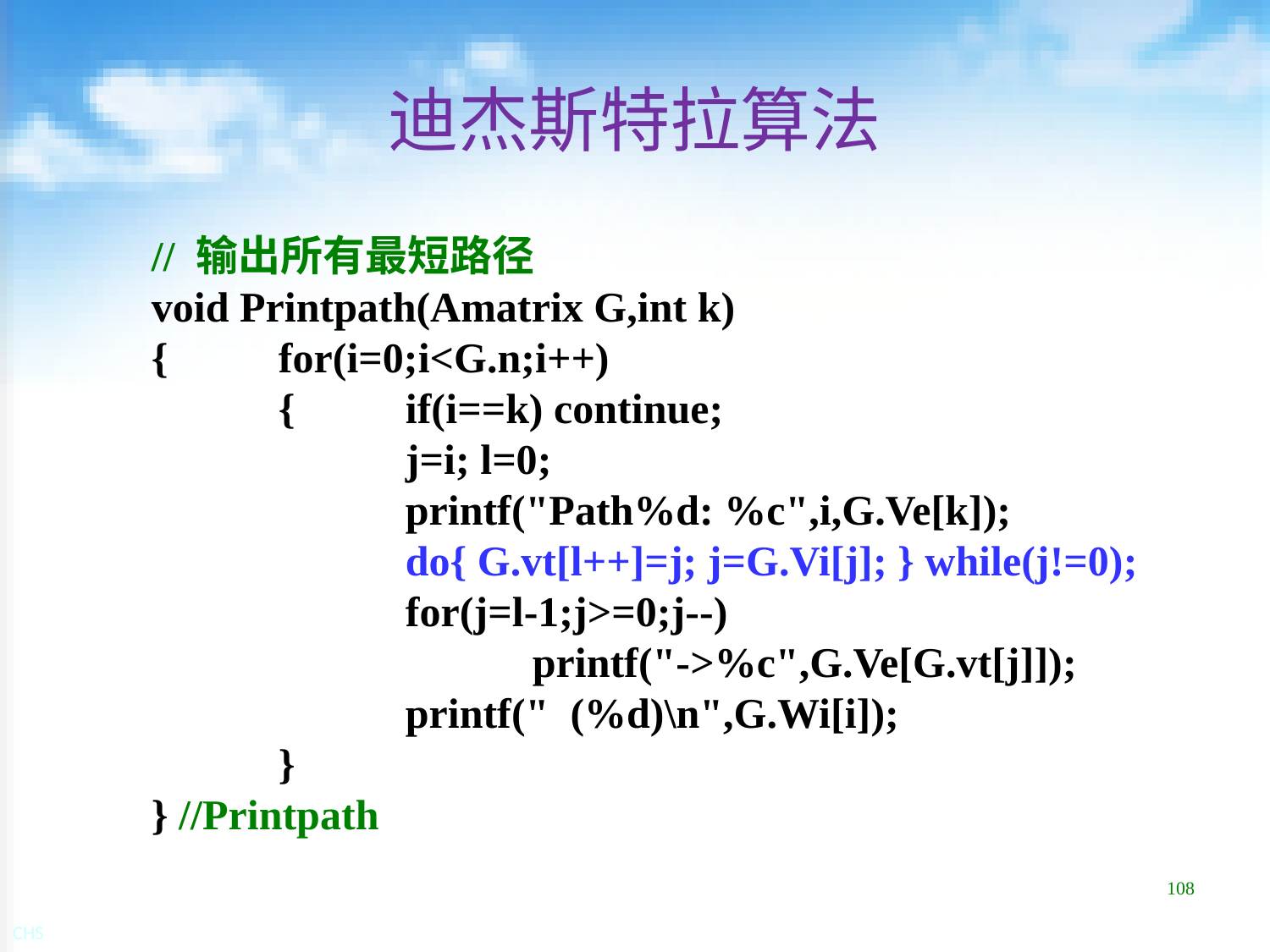

# 迪杰斯特拉算法
// 输出所有最短路径
void Printpath(Amatrix G,int k)
{	for(i=0;i<G.n;i++)
	{	if(i==k) continue;
		j=i; l=0;
		printf("Path%d: %c",i,G.Ve[k]);
		do{ G.vt[l++]=j; j=G.Vi[j]; } while(j!=0);
		for(j=l-1;j>=0;j--)
			printf("->%c",G.Ve[G.vt[j]]);
		printf("  (%d)\n",G.Wi[i]);
	}
} //Printpath
108